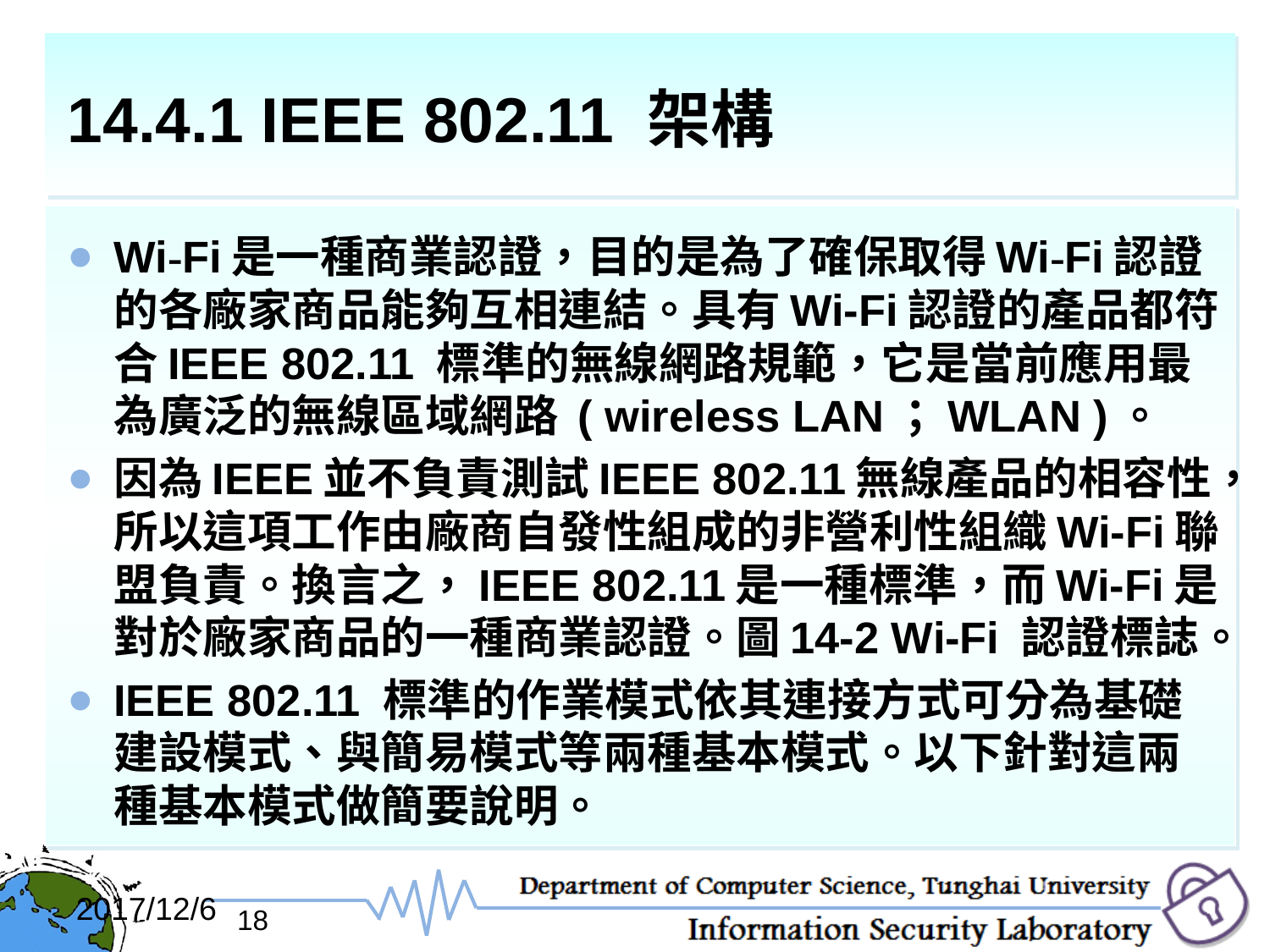

# 14.4.1 IEEE 802.11 架構
Wi-Fi是一種商業認證，目的是為了確保取得Wi-Fi認證的各廠家商品能夠互相連結。具有Wi-Fi認證的產品都符合IEEE 802.11 標準的無線網路規範，它是當前應用最為廣泛的無線區域網路 ( wireless LAN；WLAN )。
因為IEEE並不負責測試IEEE 802.11無線產品的相容性，所以這項工作由廠商自發性組成的非營利性組織Wi-Fi聯盟負責。換言之，IEEE 802.11是一種標準，而Wi-Fi是對於廠家商品的一種商業認證。圖14-2 Wi-Fi 認證標誌。
IEEE 802.11 標準的作業模式依其連接方式可分為基礎建設模式、與簡易模式等兩種基本模式。以下針對這兩種基本模式做簡要說明。
2017/12/6
18